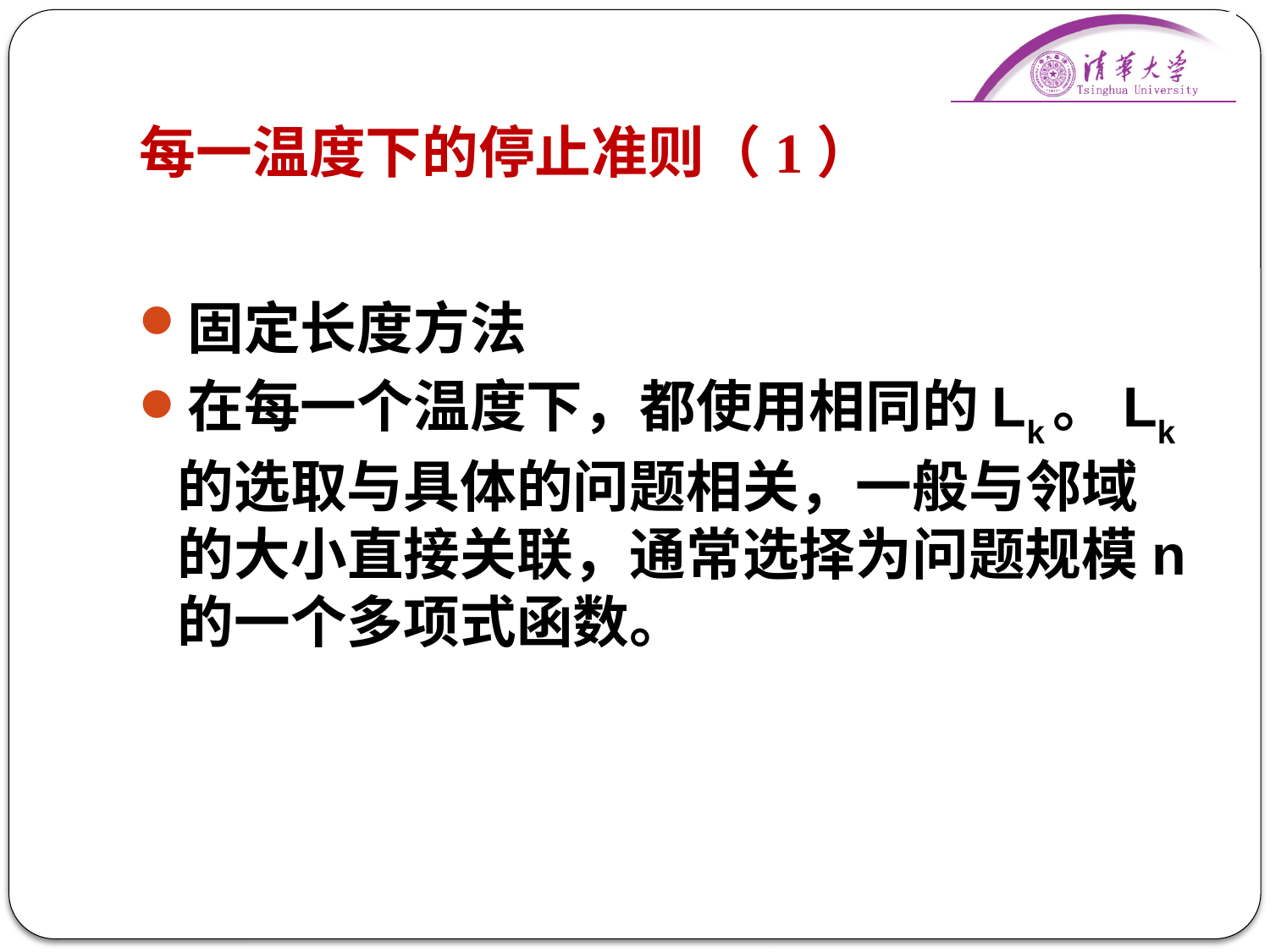

# 每一温度下的停止准则（1）
固定长度方法
在每一个温度下，都使用相同的Lk。Lk的选取与具体的问题相关，一般与邻域的大小直接关联，通常选择为问题规模n的一个多项式函数。